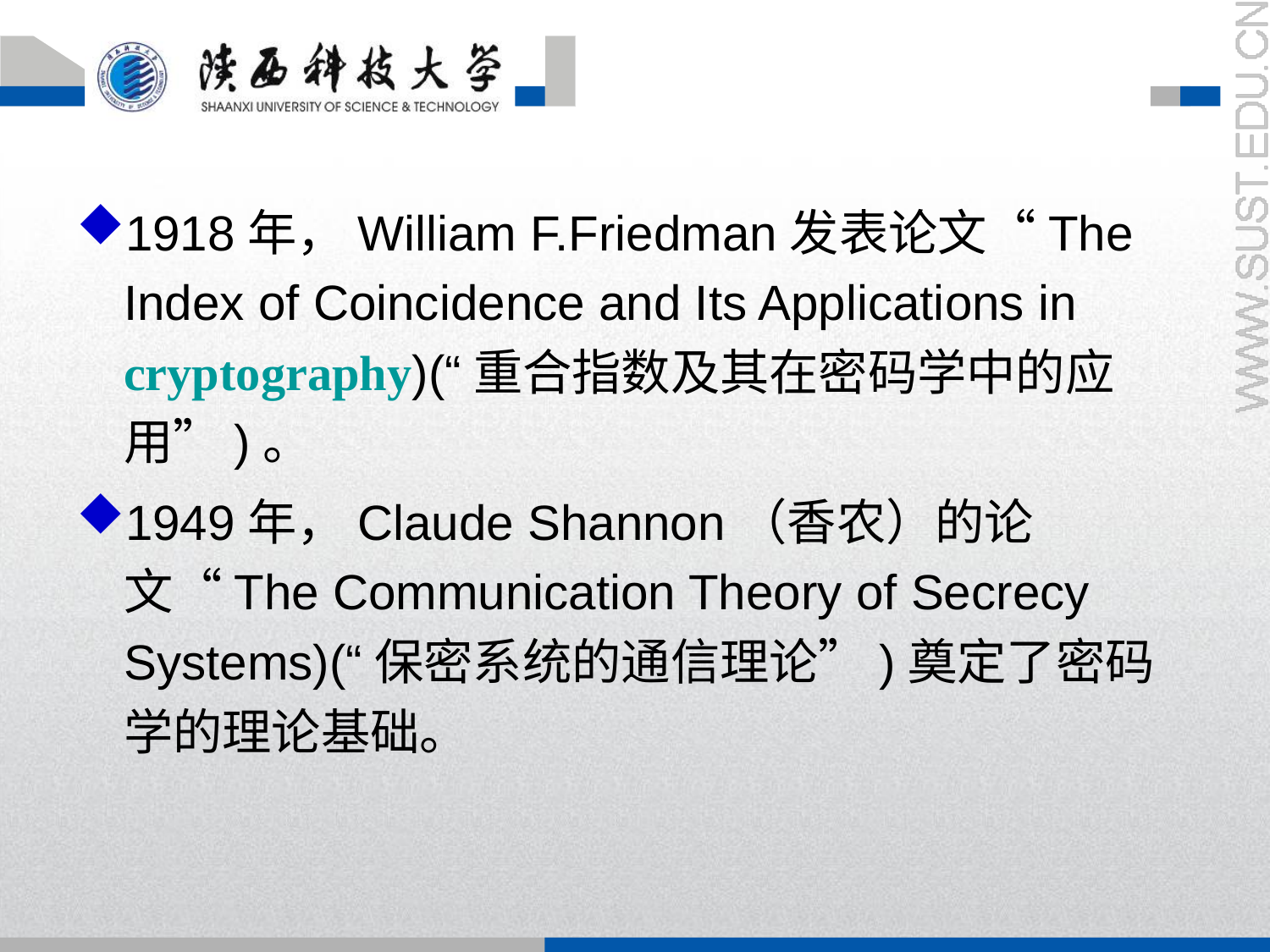

1918年，William F.Friedman发表论文“The Index of Coincidence and Its Applications in cryptography)(“重合指数及其在密码学中的应用”)。
1949年，Claude Shannon（香农）的论文“The Communication Theory of Secrecy Systems)(“保密系统的通信理论”)奠定了密码学的理论基础。